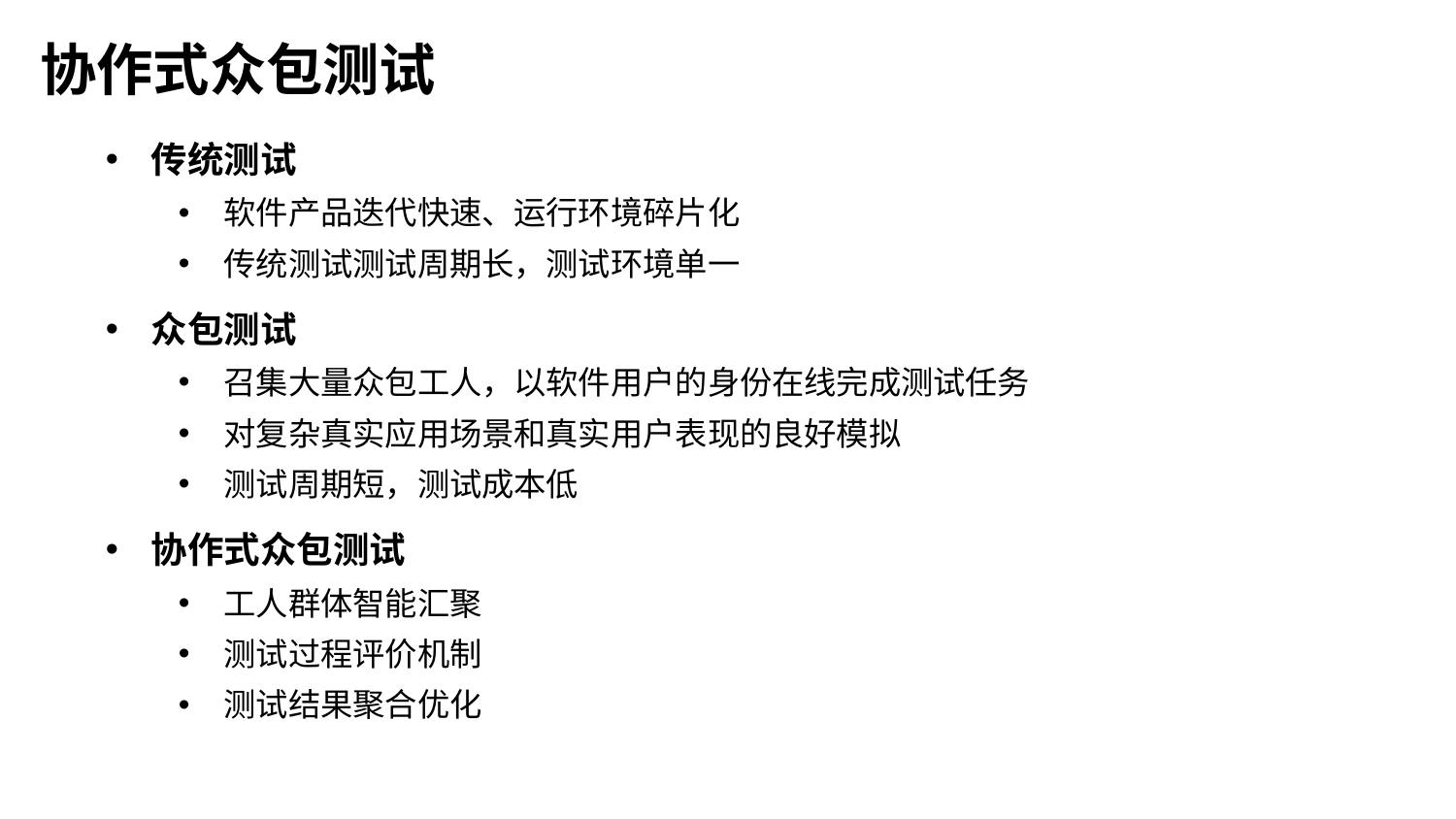

协作式众包测试
传统测试
软件产品迭代快速、运行环境碎片化
传统测试测试周期长，测试环境单一
众包测试
召集大量众包工人，以软件用户的身份在线完成测试任务
对复杂真实应用场景和真实用户表现的良好模拟
测试周期短，测试成本低
协作式众包测试
工人群体智能汇聚
测试过程评价机制
测试结果聚合优化